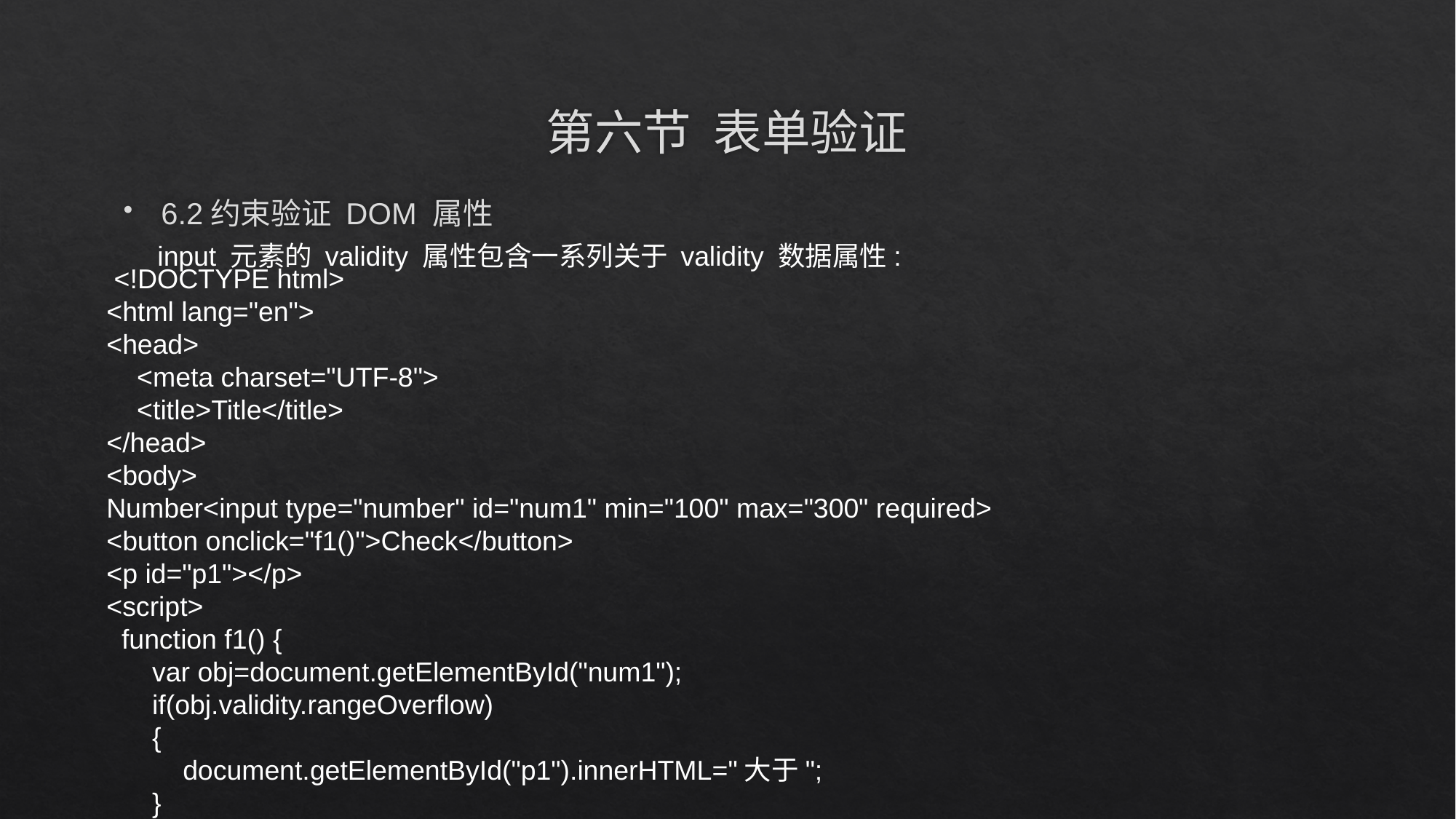

# 第六节  表单验证
6.2约束验证 DOM 属性
input 元素的 validity 属性包含一系列关于 validity 数据属性:
 <!DOCTYPE html>
<html lang="en">
<head>
    <meta charset="UTF-8">
    <title>Title</title>
</head>
<body>
Number<input type="number" id="num1" min="100" max="300" required>
<button onclick="f1()">Check</button>
<p id="p1"></p>
<script>
  function f1() {
      var obj=document.getElementById("num1");
      if(obj.validity.rangeOverflow)
      {
          document.getElementById("p1").innerHTML="大于";
      }
     if(obj.validity.rangeUnderflow)
      {
          document.getElementById("p1").innerHTML="小于";
      }
      if(obj.validity.valueMissing)
      {
          document.getElementById("p1").innerHTML="无"
      }
  }
</script>
</body>
</html>